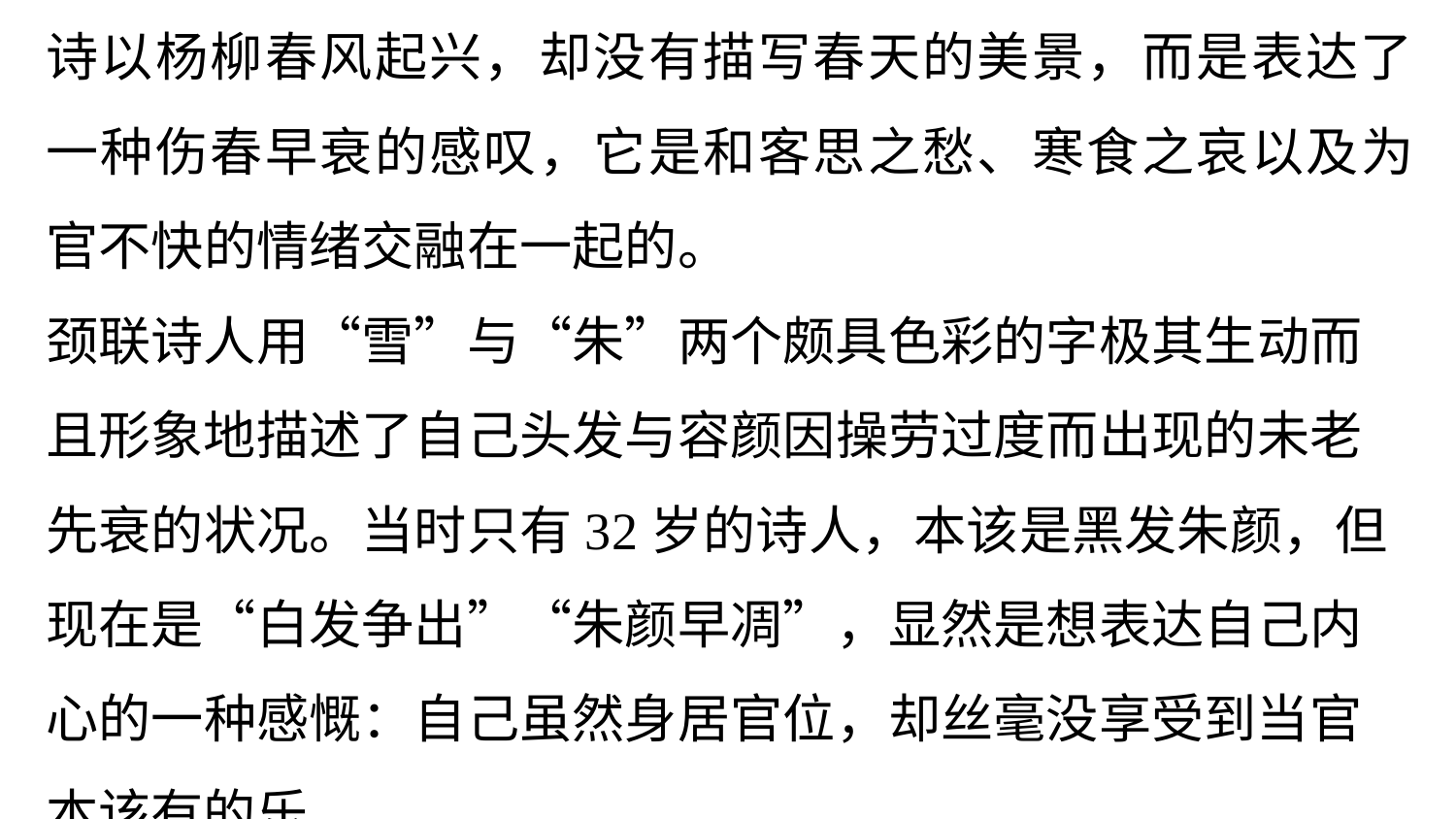

诗以杨柳春风起兴，却没有描写春天的美景，而是表达了一种伤春早衰的感叹，它是和客思之愁、寒食之哀以及为官不快的情绪交融在一起的。
颈联诗人用“雪”与“朱”两个颇具色彩的字极其生动而且形象地描述了自己头发与容颜因操劳过度而出现的未老先衰的状况。当时只有32岁的诗人，本该是黑发朱颜，但现在是“白发争出”“朱颜早凋”，显然是想表达自己内心的一种感慨：自己虽然身居官位，却丝毫没享受到当官本该有的乐